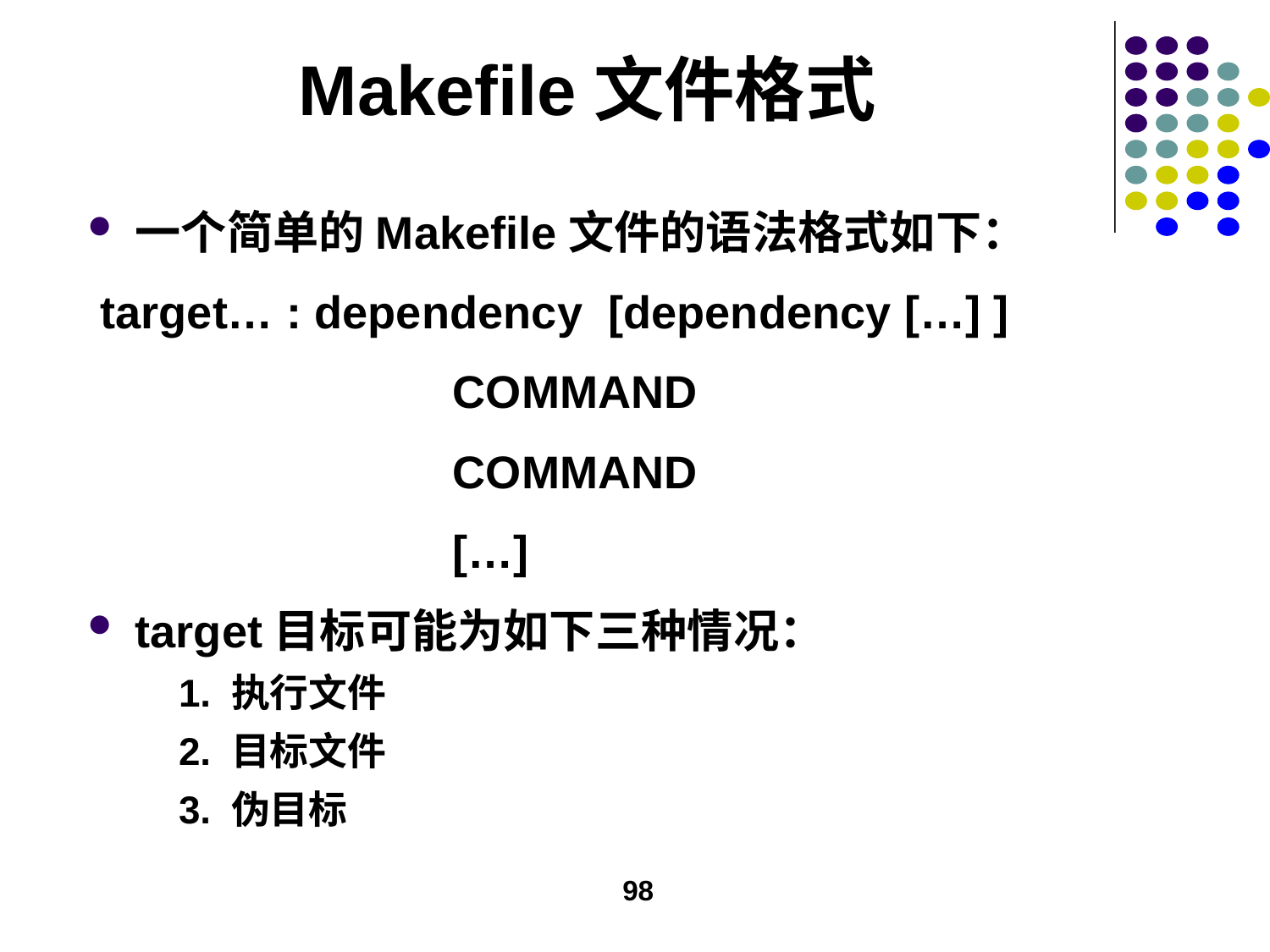

# Makefile文件格式
一个简单的Makefile文件的语法格式如下：
 target… : dependency  [dependency […] ]
			     COMMAND
			     COMMAND
			     […]
target目标可能为如下三种情况：
    1. 执行文件
    2. 目标文件
    3. 伪目标

98